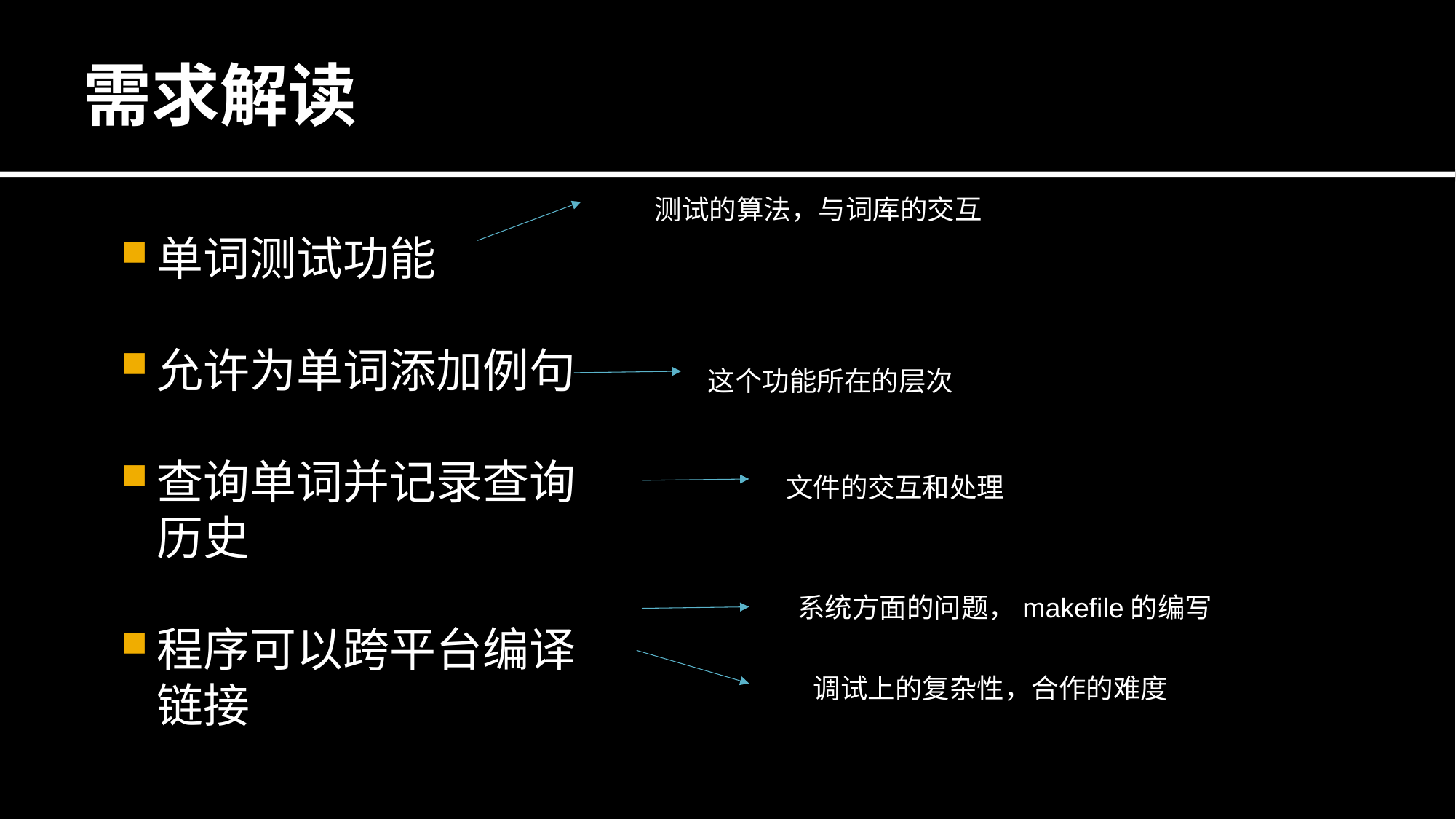

# 需求解读
测试的算法，与词库的交互
单词测试功能

允许为单词添加例句

查询单词并记录查询历史

程序可以跨平台编译链接

这个功能所在的层次
文件的交互和处理
系统方面的问题，makefile的编写
调试上的复杂性，合作的难度